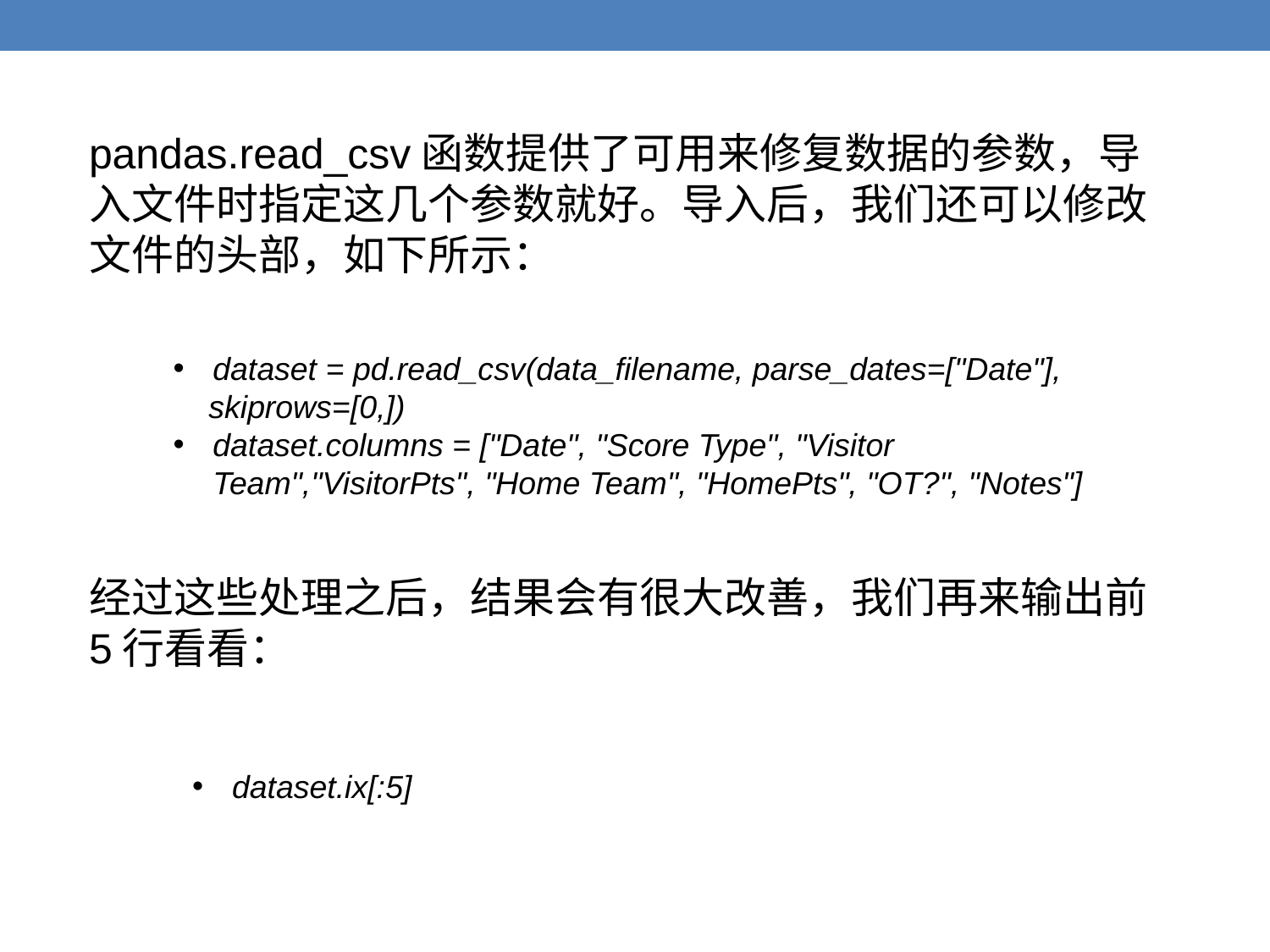

pandas.read_csv函数提供了可用来修复数据的参数，导入文件时指定这几个参数就好。导入后，我们还可以修改文件的头部，如下所示：
dataset = pd.read_csv(data_filename, parse_dates=["Date"],
    skiprows=[0,])
dataset.columns = ["Date", "Score Type", "Visitor Team","VisitorPts", "Home Team", "HomePts", "OT?", "Notes"]
经过这些处理之后，结果会有很大改善，我们再来输出前5行看看：
dataset.ix[:5]